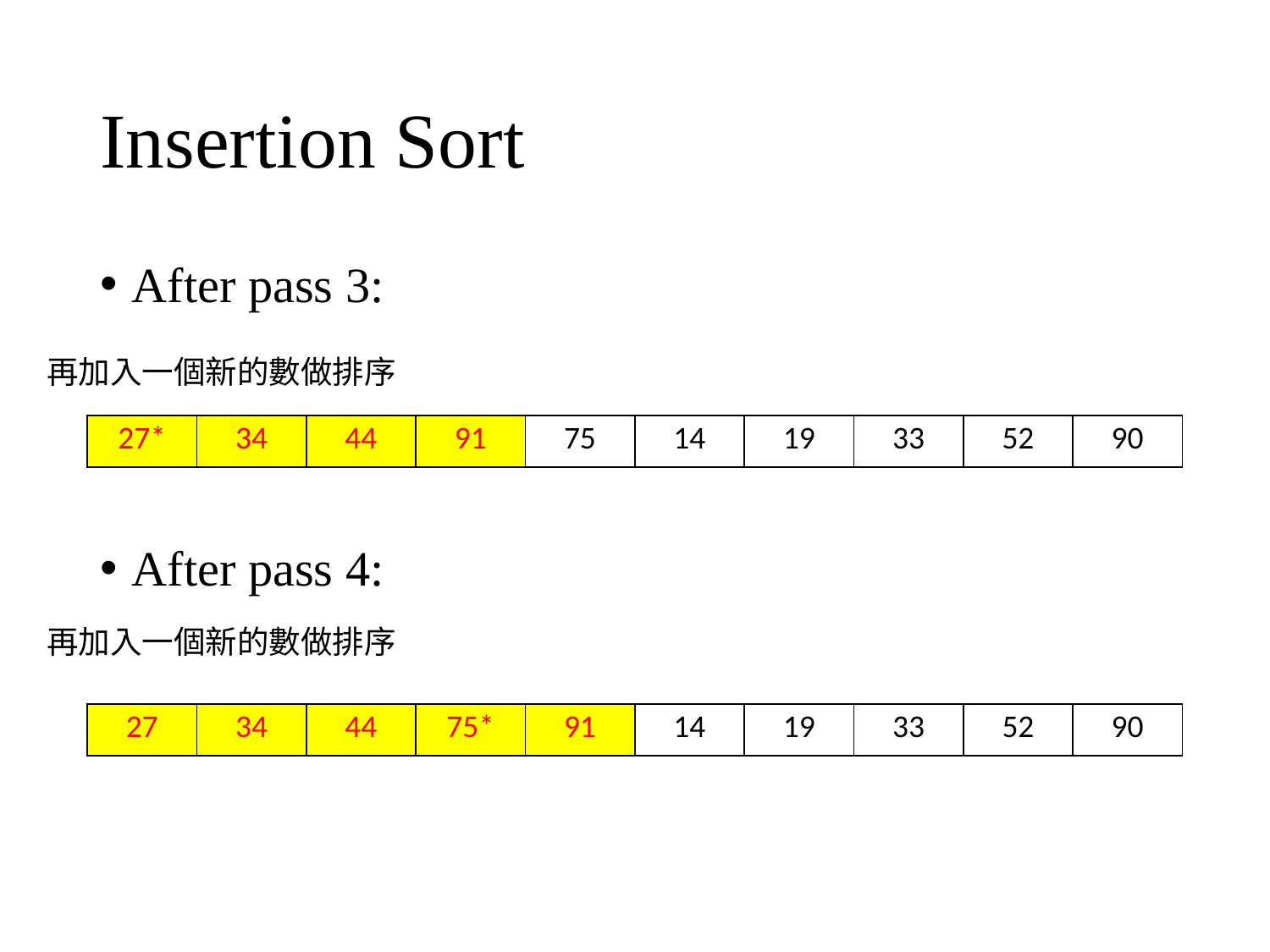

# Insertion Sort
After pass 3:

After pass 4:

再加入一個新的數做排序
| 27\* | 34 | 44 | 91 | 75 | 14 | 19 | 33 | 52 | 90 |
| --- | --- | --- | --- | --- | --- | --- | --- | --- | --- |
再加入一個新的數做排序
| 27 | 34 | 44 | 75\* | 91 | 14 | 19 | 33 | 52 | 90 |
| --- | --- | --- | --- | --- | --- | --- | --- | --- | --- |